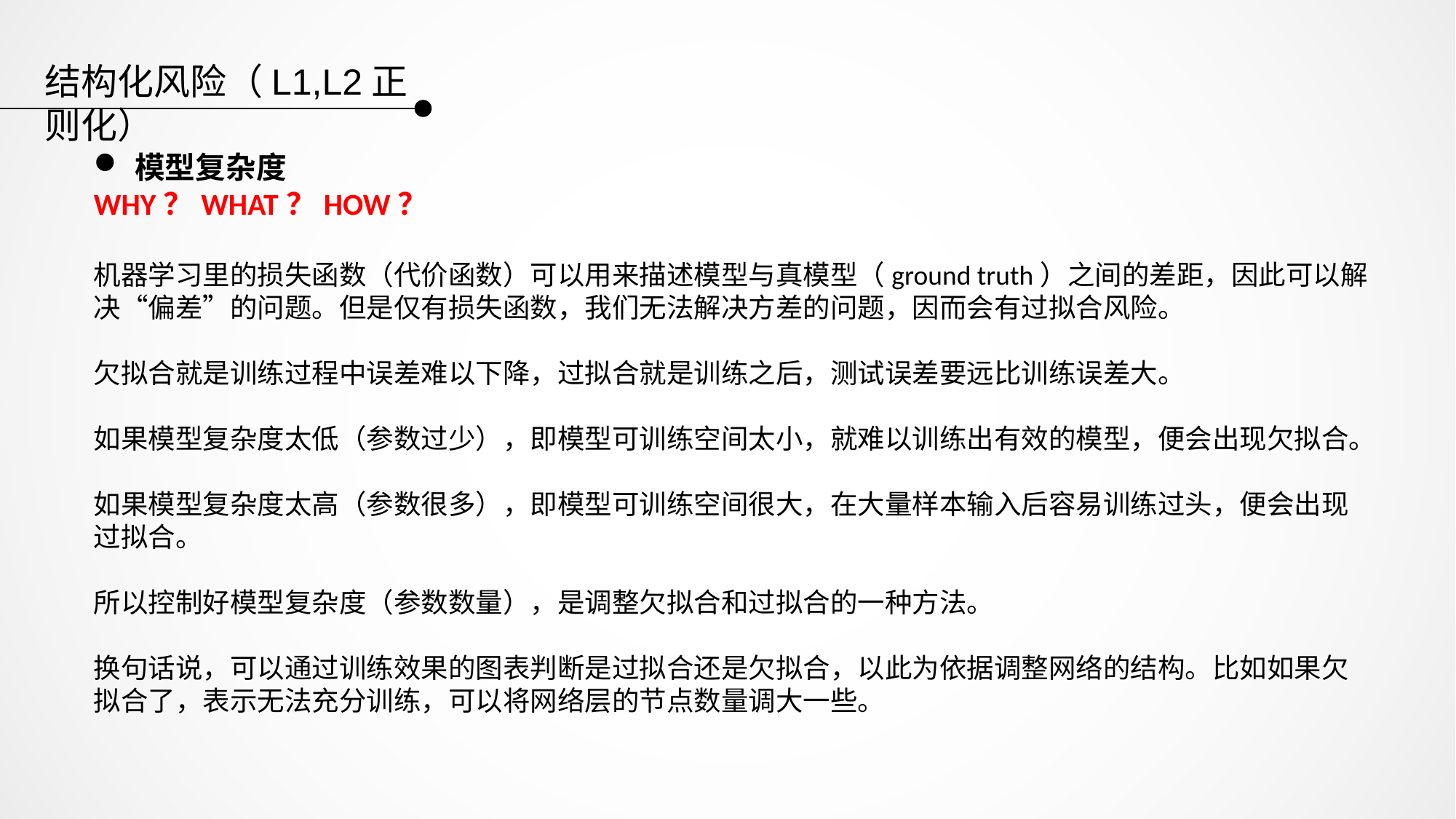

结构化风险（L1,L2正则化）

模型复杂度
WHY？WHAT？HOW？

机器学习里的损失函数（代价函数）可以用来描述模型与真模型（ground truth）之间的差距，因此可以解决“偏差”的问题。但是仅有损失函数，我们无法解决方差的问题，因而会有过拟合风险。

欠拟合就是训练过程中误差难以下降，过拟合就是训练之后，测试误差要远比训练误差大。

如果模型复杂度太低（参数过少），即模型可训练空间太小，就难以训练出有效的模型，便会出现欠拟合。

如果模型复杂度太高（参数很多），即模型可训练空间很大，在大量样本输入后容易训练过头，便会出现过拟合。

所以控制好模型复杂度（参数数量），是调整欠拟合和过拟合的一种方法。

换句话说，可以通过训练效果的图表判断是过拟合还是欠拟合，以此为依据调整网络的结构。比如如果欠拟合了，表示无法充分训练，可以将网络层的节点数量调大一些。